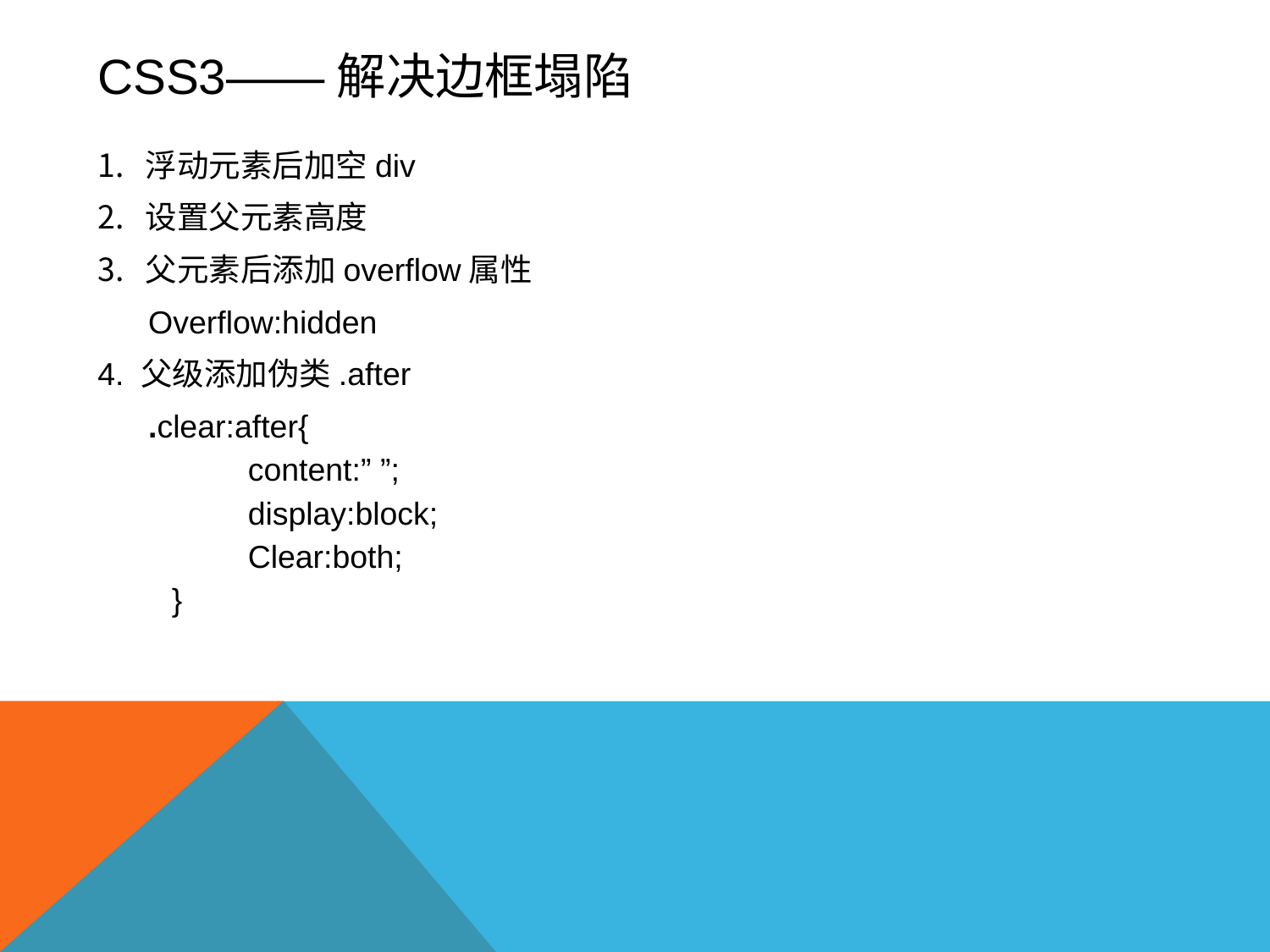

# Css3——解决边框塌陷
浮动元素后加空div
设置父元素高度
父元素后添加overflow属性
Overflow:hidden
4. 父级添加伪类.after
.clear:after{
content:” ”;
display:block;
Clear:both;
}